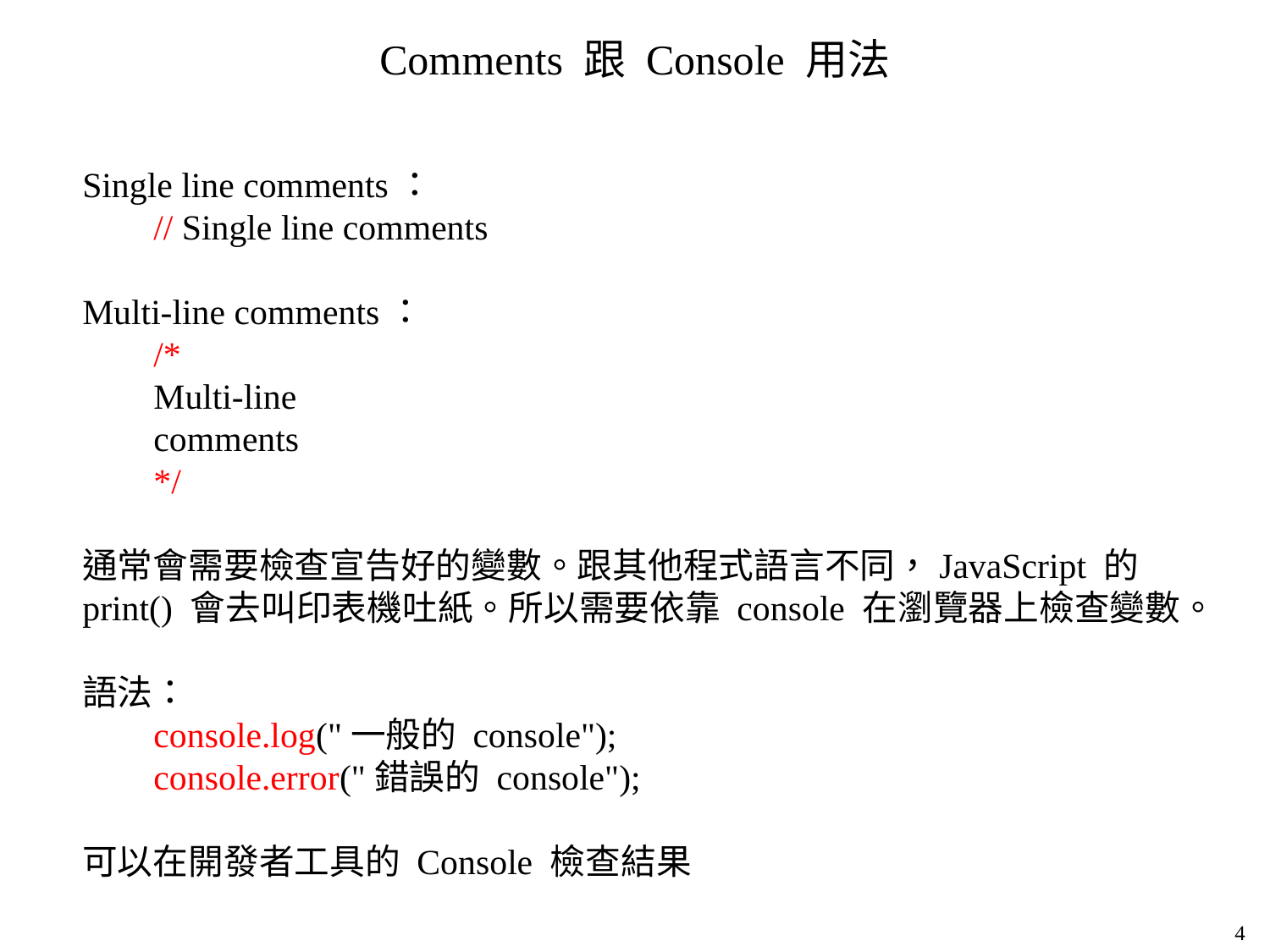

Comments 跟 Console 用法
Single line comments：
        // Single line comments

Multi-line comments：
        /*
        Multi-line
        comments
        */

通常會需要檢查宣告好的變數。跟其他程式語言不同，JavaScript 的 print() 會去叫印表機吐紙。所以需要依靠 console 在瀏覽器上檢查變數。

語法：
        console.log("一般的 console");
        console.error("錯誤的 console");

可以在開發者工具的 Console 檢查結果

4